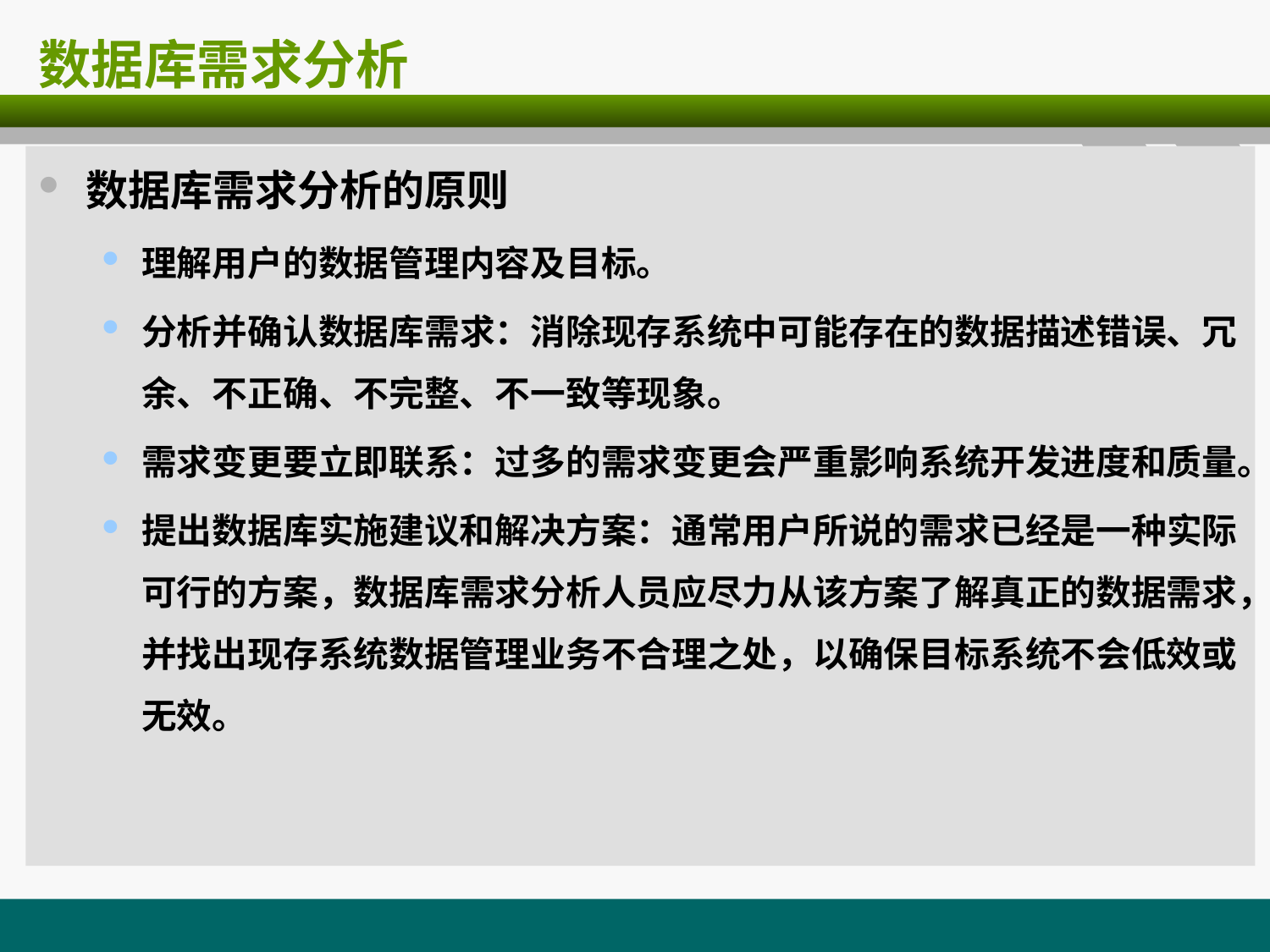

# 数据库需求分析
数据库需求分析的原则
理解用户的数据管理内容及目标。
分析并确认数据库需求：消除现存系统中可能存在的数据描述错误、冗余、不正确、不完整、不一致等现象。
需求变更要立即联系：过多的需求变更会严重影响系统开发进度和质量。
提出数据库实施建议和解决方案：通常用户所说的需求已经是一种实际可行的方案，数据库需求分析人员应尽力从该方案了解真正的数据需求，并找出现存系统数据管理业务不合理之处，以确保目标系统不会低效或无效。